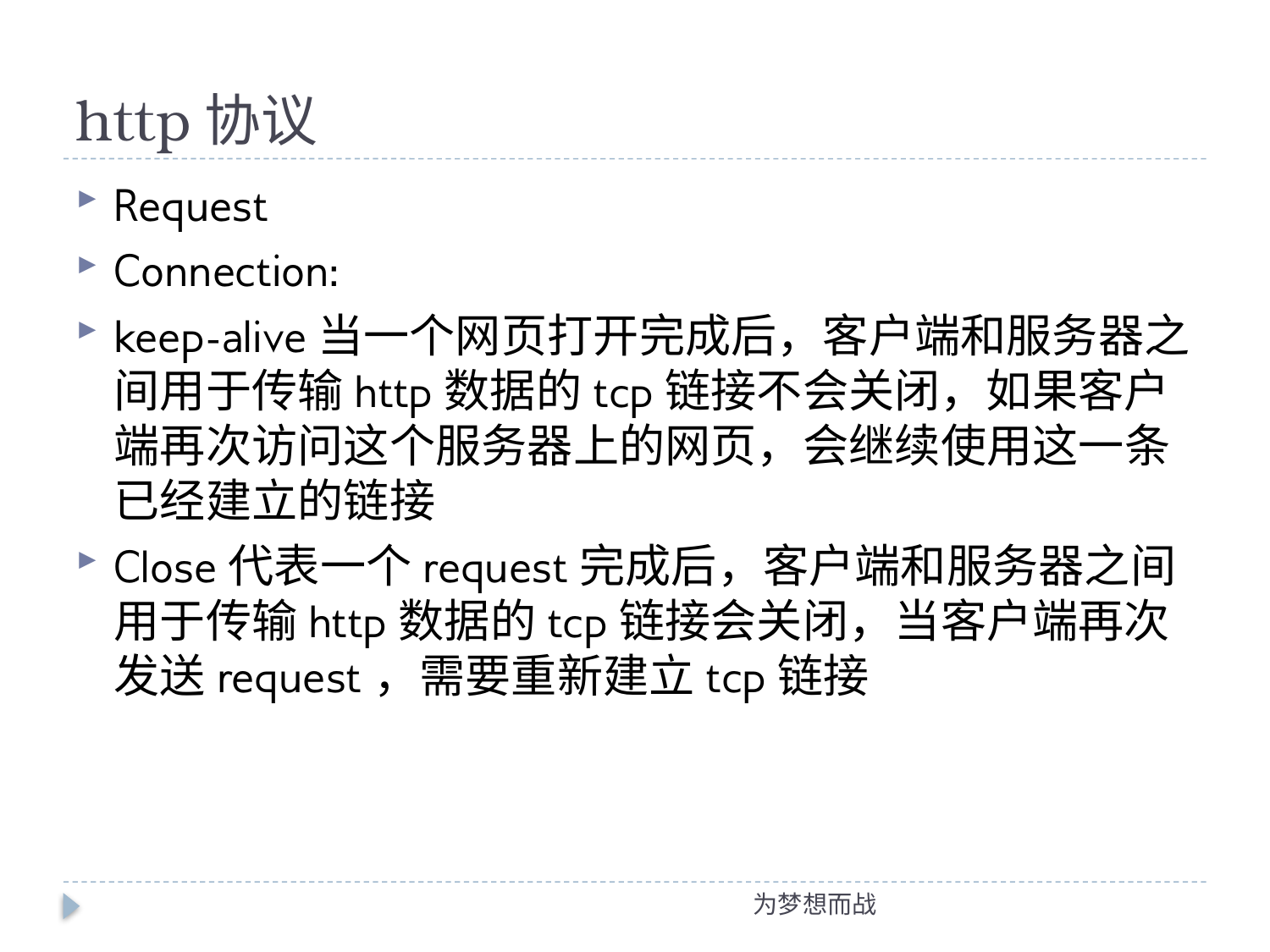

# http协议
Request
Connection:
keep-alive当一个网页打开完成后，客户端和服务器之间用于传输http数据的tcp链接不会关闭，如果客户端再次访问这个服务器上的网页，会继续使用这一条已经建立的链接
Close代表一个request完成后，客户端和服务器之间用于传输http数据的tcp链接会关闭，当客户端再次发送request，需要重新建立tcp链接

为梦想而战